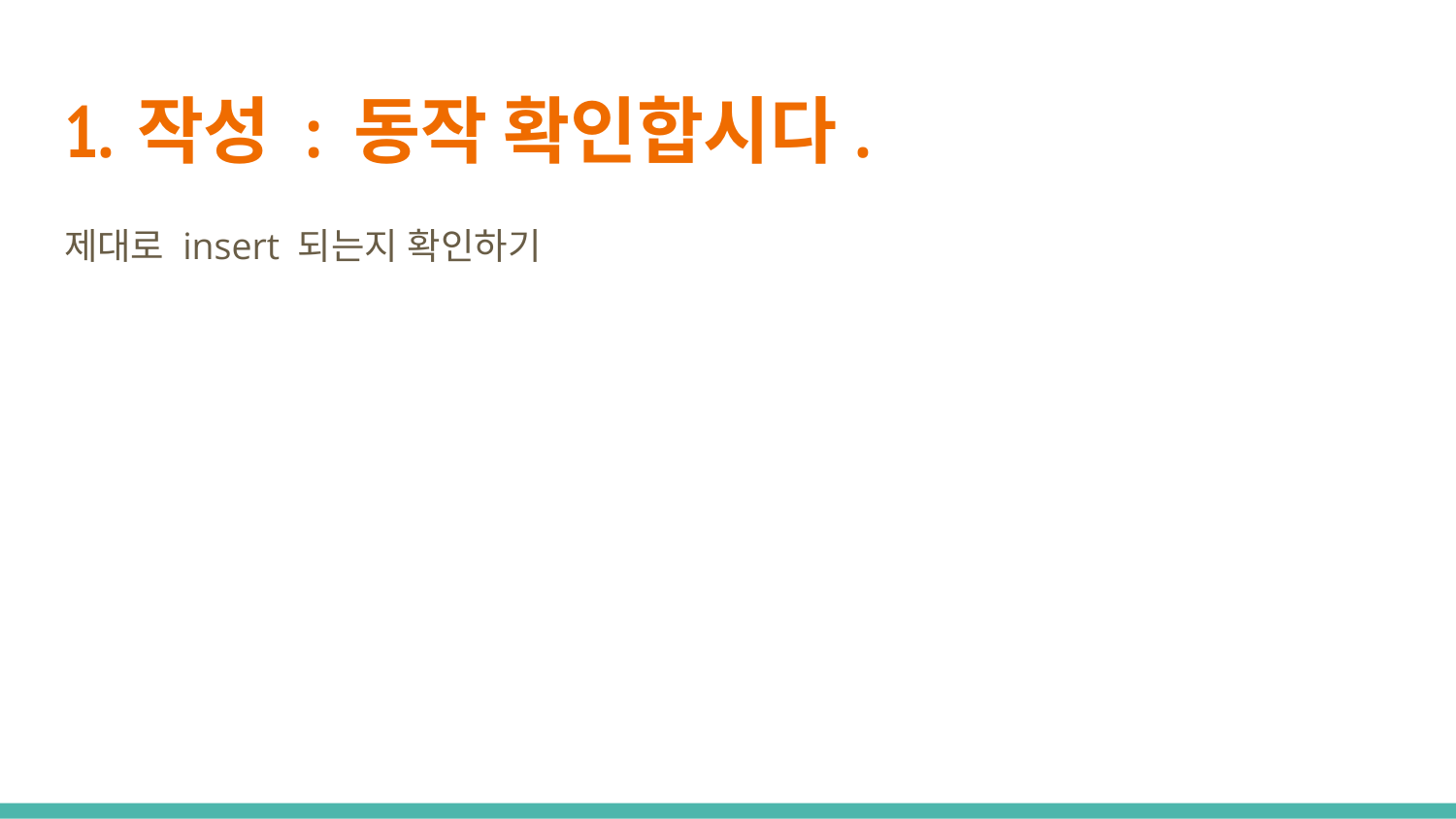

# 작성 : 동작 확인합시다.
제대로 insert 되는지 확인하기